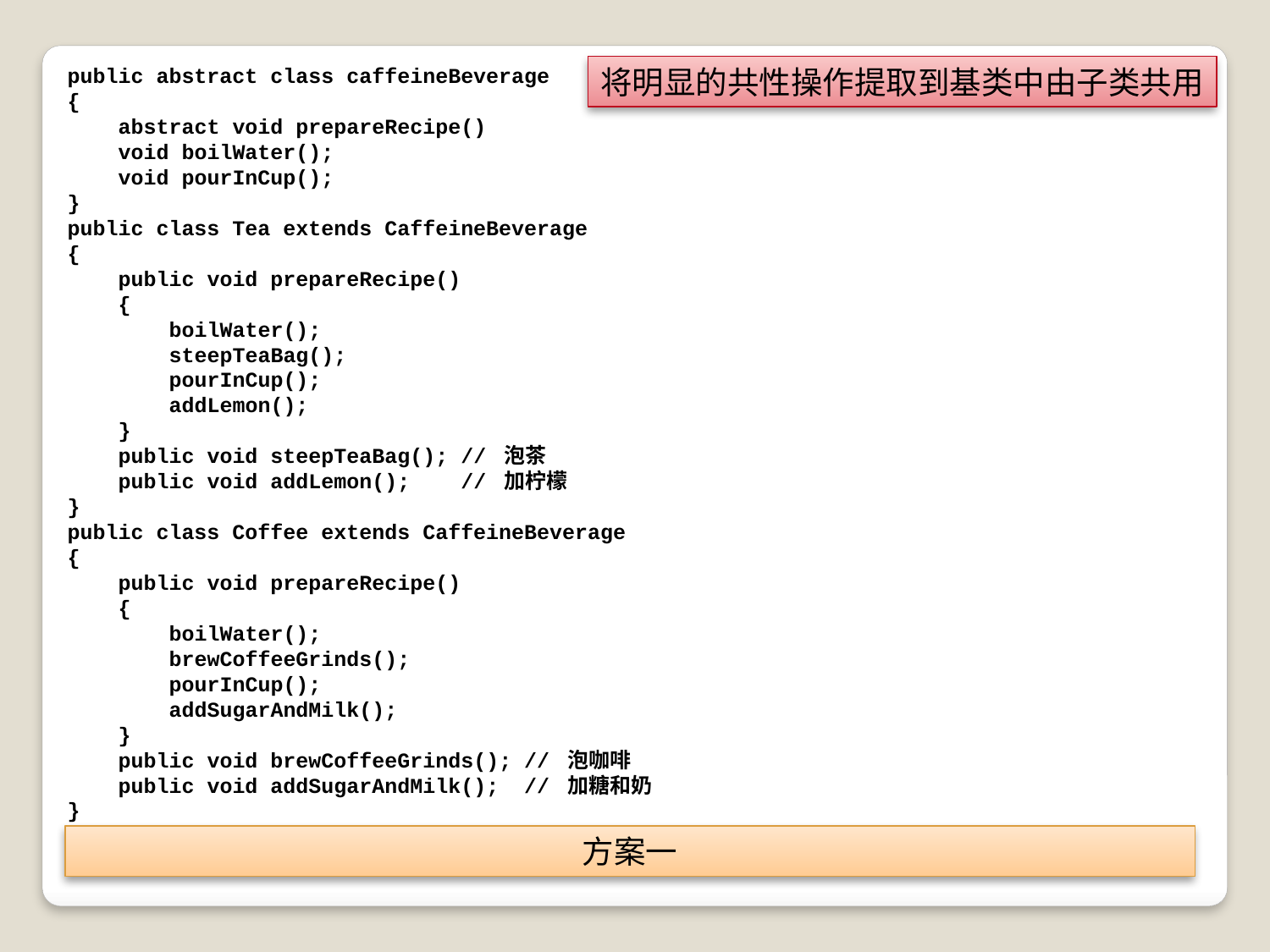

public abstract class caffeineBeverage
{
    abstract void prepareRecipe()
    void boilWater();
    void pourInCup();
}
public class Tea extends CaffeineBeverage
{
    public void prepareRecipe()
    {
        boilWater();
        steepTeaBag();
        pourInCup();
        addLemon();
    }
    public void steepTeaBag(); // 泡茶
    public void addLemon();    // 加柠檬
}
public class Coffee extends CaffeineBeverage
{
    public void prepareRecipe()
    {
        boilWater();
        brewCoffeeGrinds();
        pourInCup();
        addSugarAndMilk();
    }
    public void brewCoffeeGrinds(); // 泡咖啡
    public void addSugarAndMilk();  // 加糖和奶
}
将明显的共性操作提取到基类中由子类共用
方案一